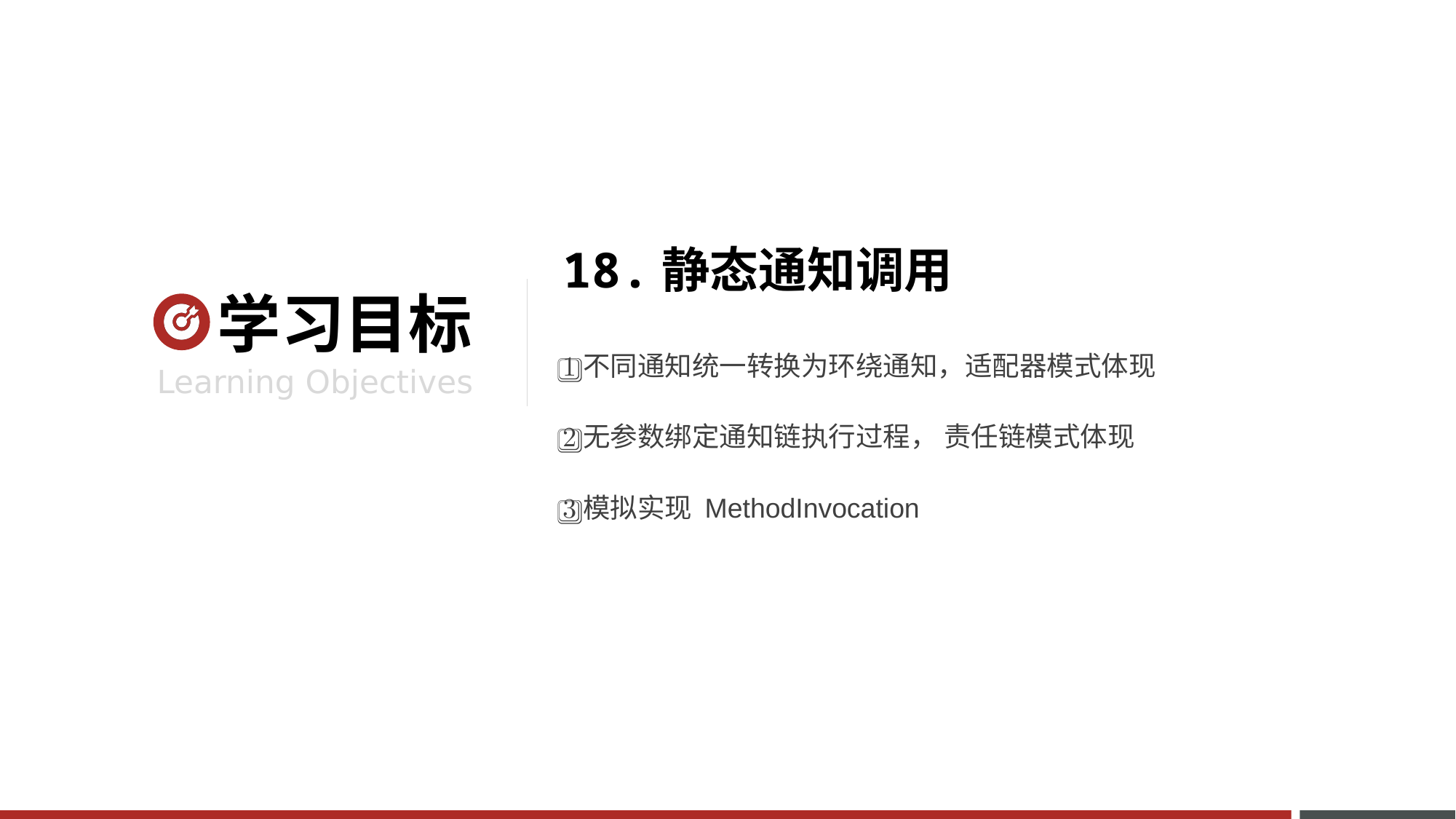

18.静态通知调用
1️⃣不同通知统一转换为环绕通知，适配器模式体现
2️⃣无参数绑定通知链执行过程， 责任链模式体现
3️⃣模拟实现 MethodInvocation